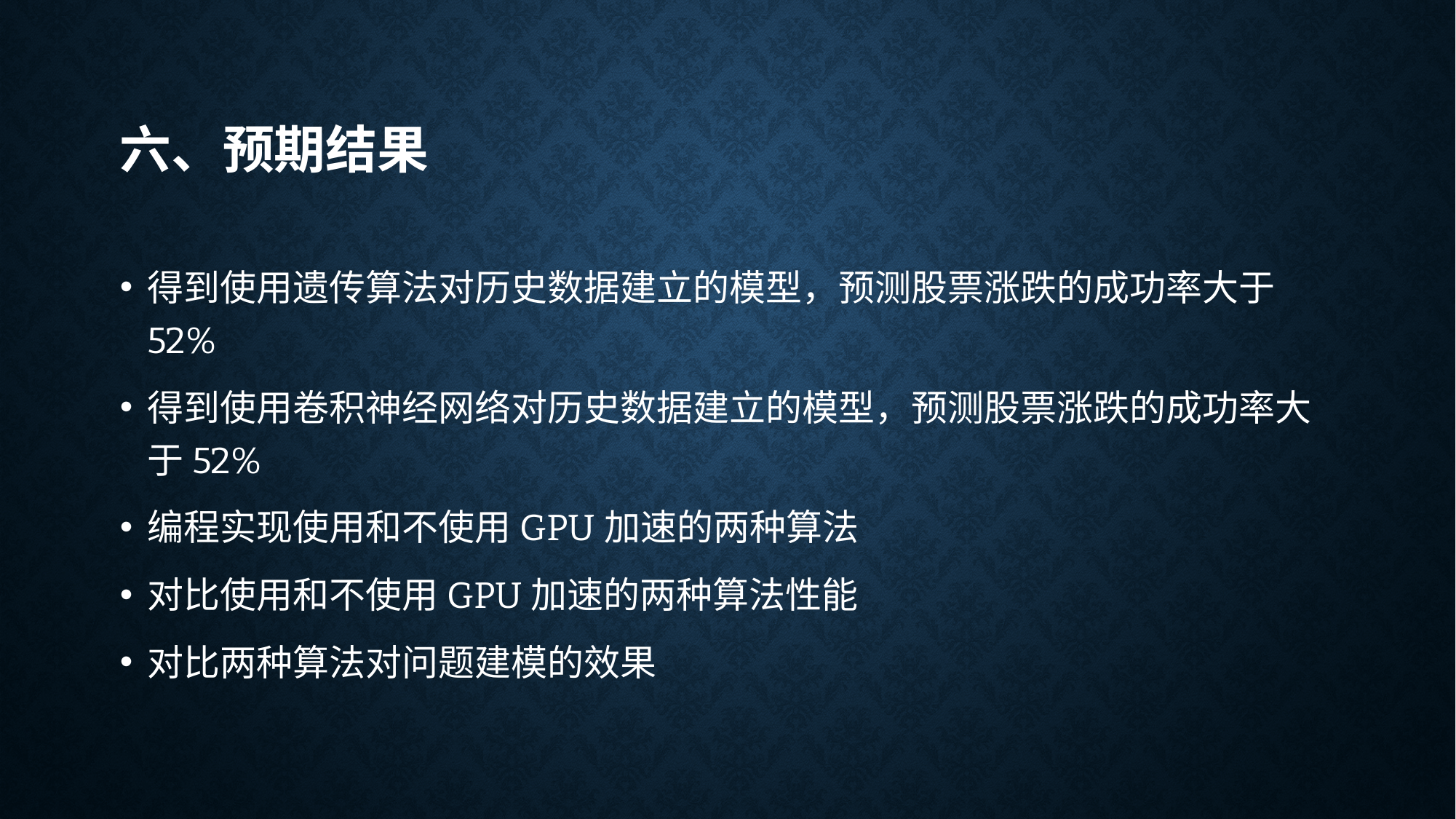

# 六、预期结果
得到使用遗传算法对历史数据建立的模型，预测股票涨跌的成功率大于52%
得到使用卷积神经网络对历史数据建立的模型，预测股票涨跌的成功率大于52%
编程实现使用和不使用GPU加速的两种算法
对比使用和不使用GPU加速的两种算法性能
对比两种算法对问题建模的效果